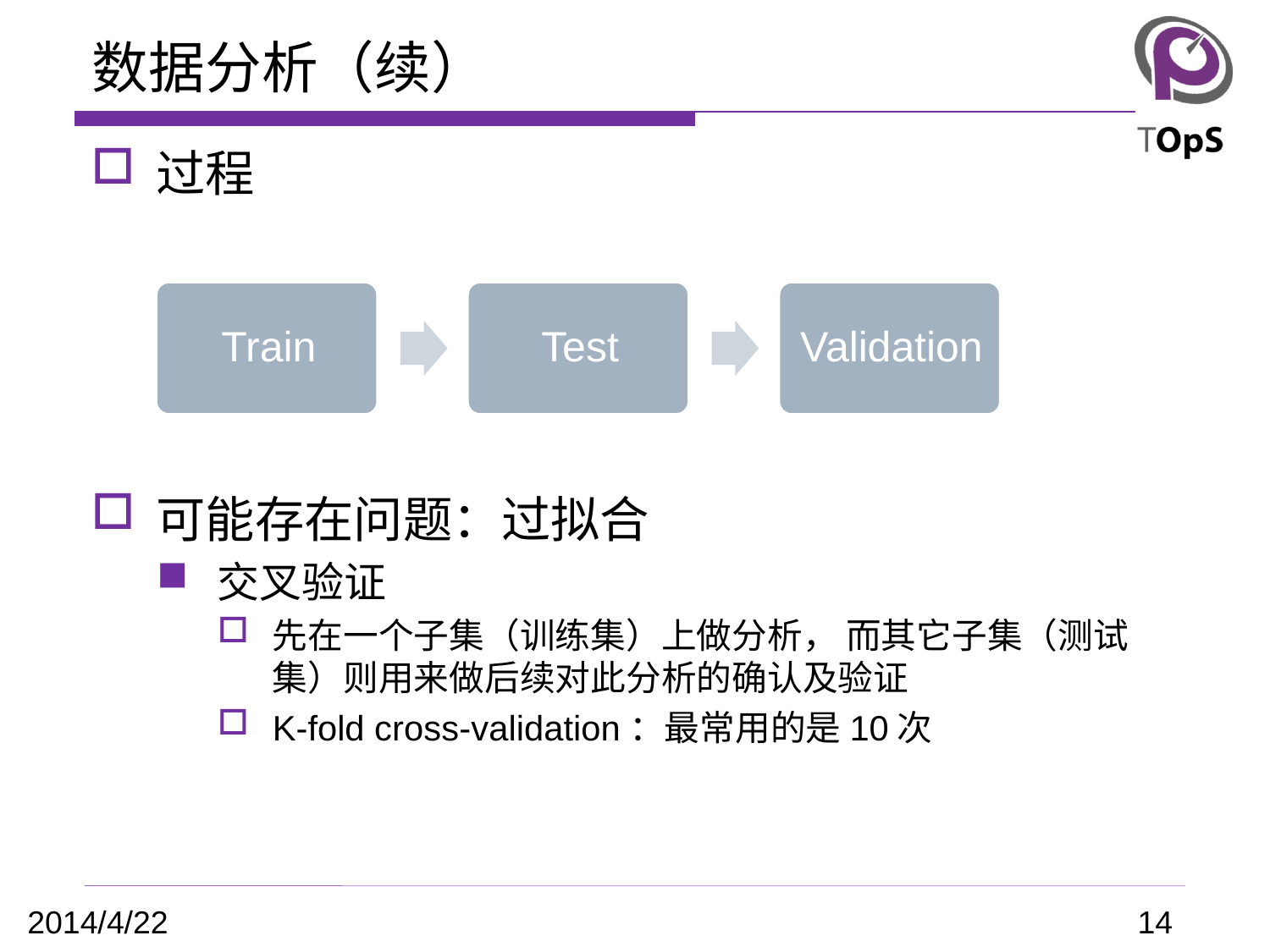

# 数据分析（续）
Train

Test

Validation
过程

可能存在问题：过拟合
交叉验证
先在一个子集（训练集）上做分析， 而其它子集（测试集）则用来做后续对此分析的确认及验证
K-fold cross-validation：最常用的是10次
14
2014/4/22